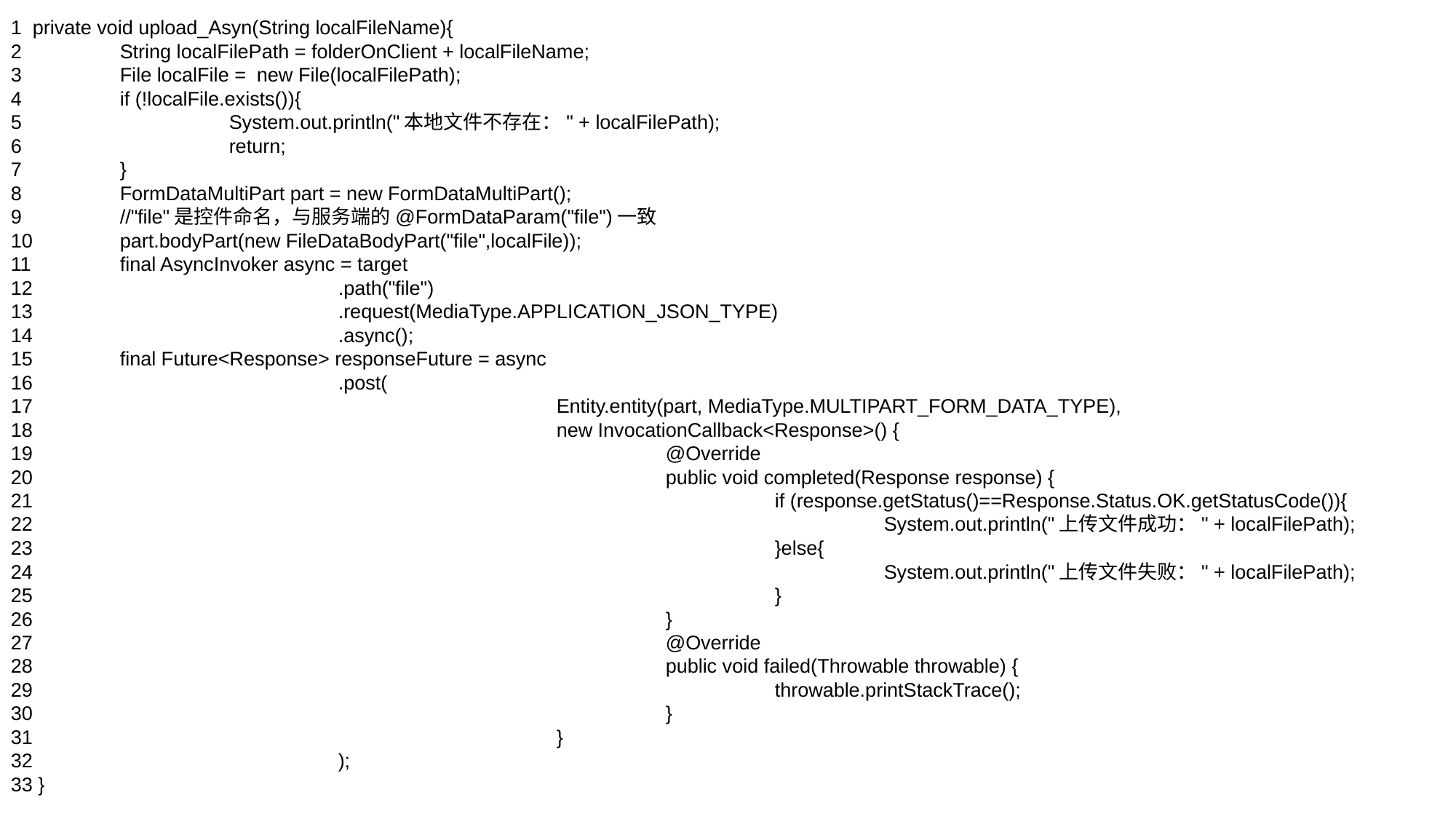

1  private void upload_Asyn(String localFileName){
2  	String localFilePath = folderOnClient + localFileName;
3  	File localFile =  new File(localFilePath);
4  	if (!localFile.exists()){
5  		System.out.println("本地文件不存在：" + localFilePath);
6  		return;
7  	}
8  	FormDataMultiPart part = new FormDataMultiPart();
9  	//"file"是控件命名，与服务端的@FormDataParam("file")一致
10 	part.bodyPart(new FileDataBodyPart("file",localFile));
11 	final AsyncInvoker async = target
12 			.path("file")
13 			.request(MediaType.APPLICATION_JSON_TYPE)
14 			.async();
15 	final Future<Response> responseFuture = async
16 			.post(
17 					Entity.entity(part, MediaType.MULTIPART_FORM_DATA_TYPE),
18 					new InvocationCallback<Response>() {
19 						@Override
20 						public void completed(Response response) {
21 							if (response.getStatus()==Response.Status.OK.getStatusCode()){
22 								System.out.println("上传文件成功：" + localFilePath);
23 							}else{
24 								System.out.println("上传文件失败：" + localFilePath);
25 							}
26 						}
27 						@Override
28 						public void failed(Throwable throwable) {
29 							throwable.printStackTrace();
30 						}
31 					}
32 			);
33 }